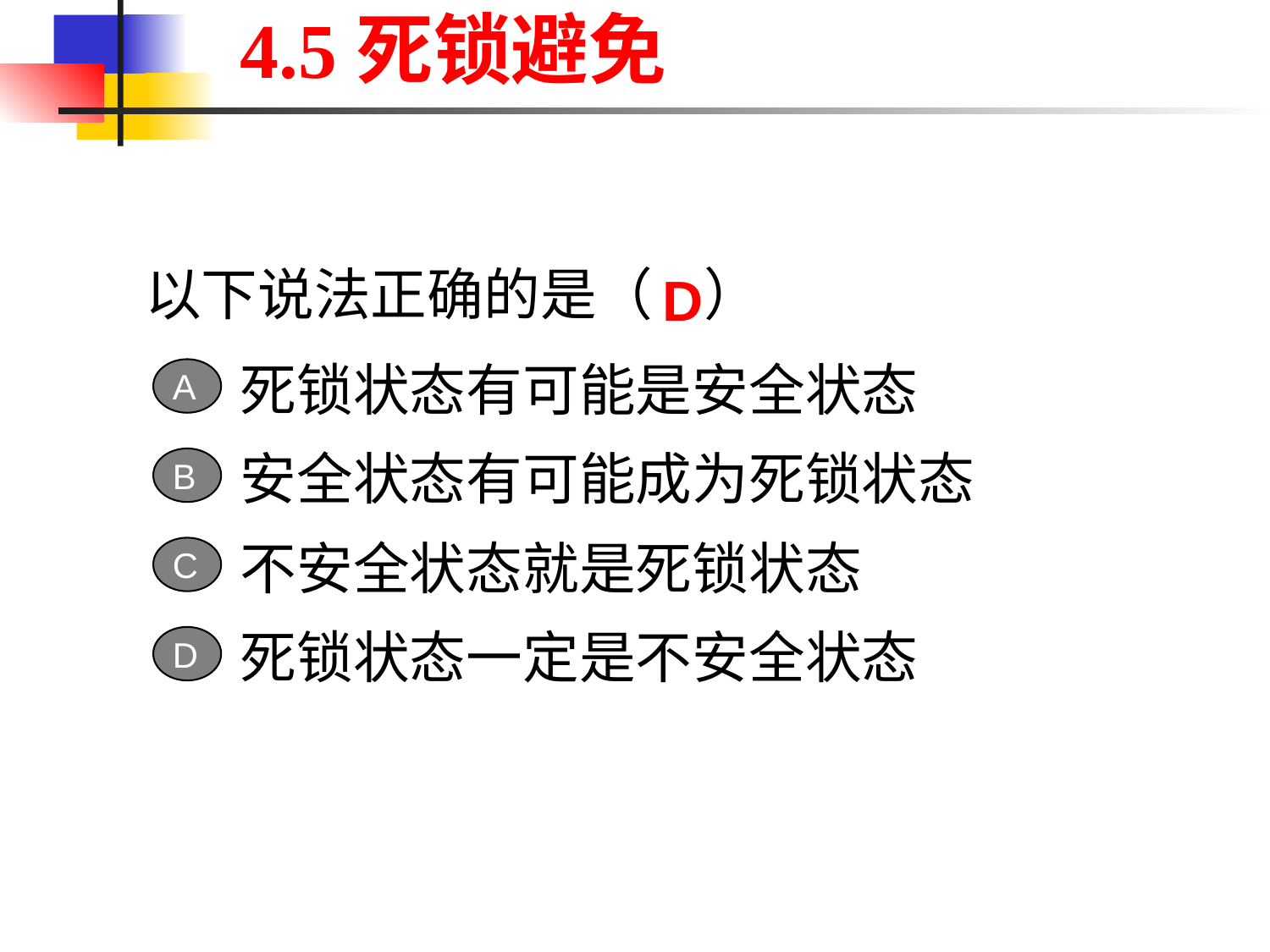

4.5死锁避免
以下说法正确的是（    ）
D
死锁状态有可能是安全状态
A
安全状态有可能成为死锁状态
B
不安全状态就是死锁状态
C
死锁状态一定是不安全状态
D